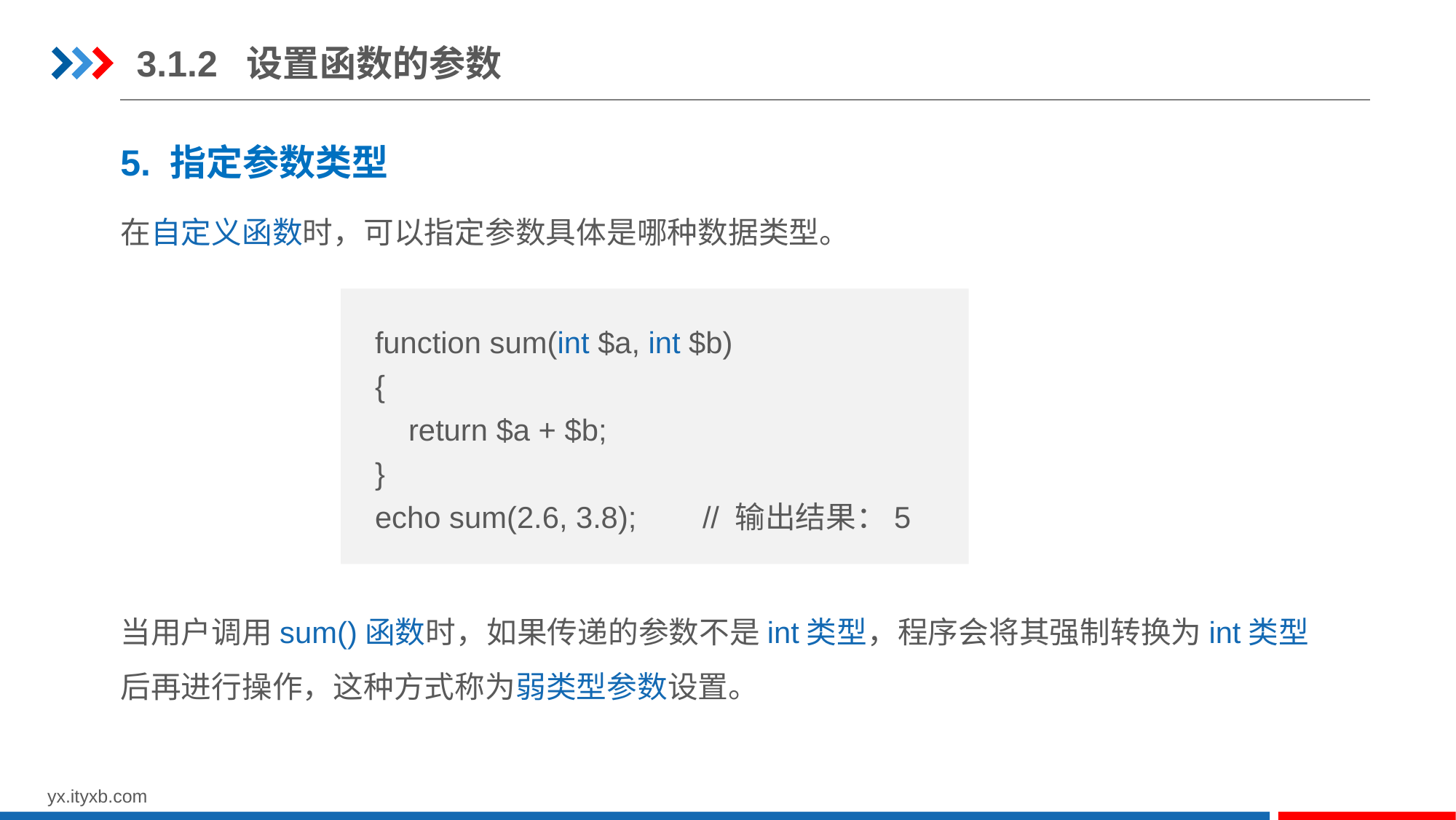

3.1.2  设置函数的参数
5. 指定参数类型
在自定义函数时，可以指定参数具体是哪种数据类型。

function sum(int $a, int $b)
{
    return $a + $b;
}
echo sum(2.6, 3.8); 	// 输出结果：5
当用户调用sum()函数时，如果传递的参数不是int类型，程序会将其强制转换为int类型后再进行操作，这种方式称为弱类型参数设置。